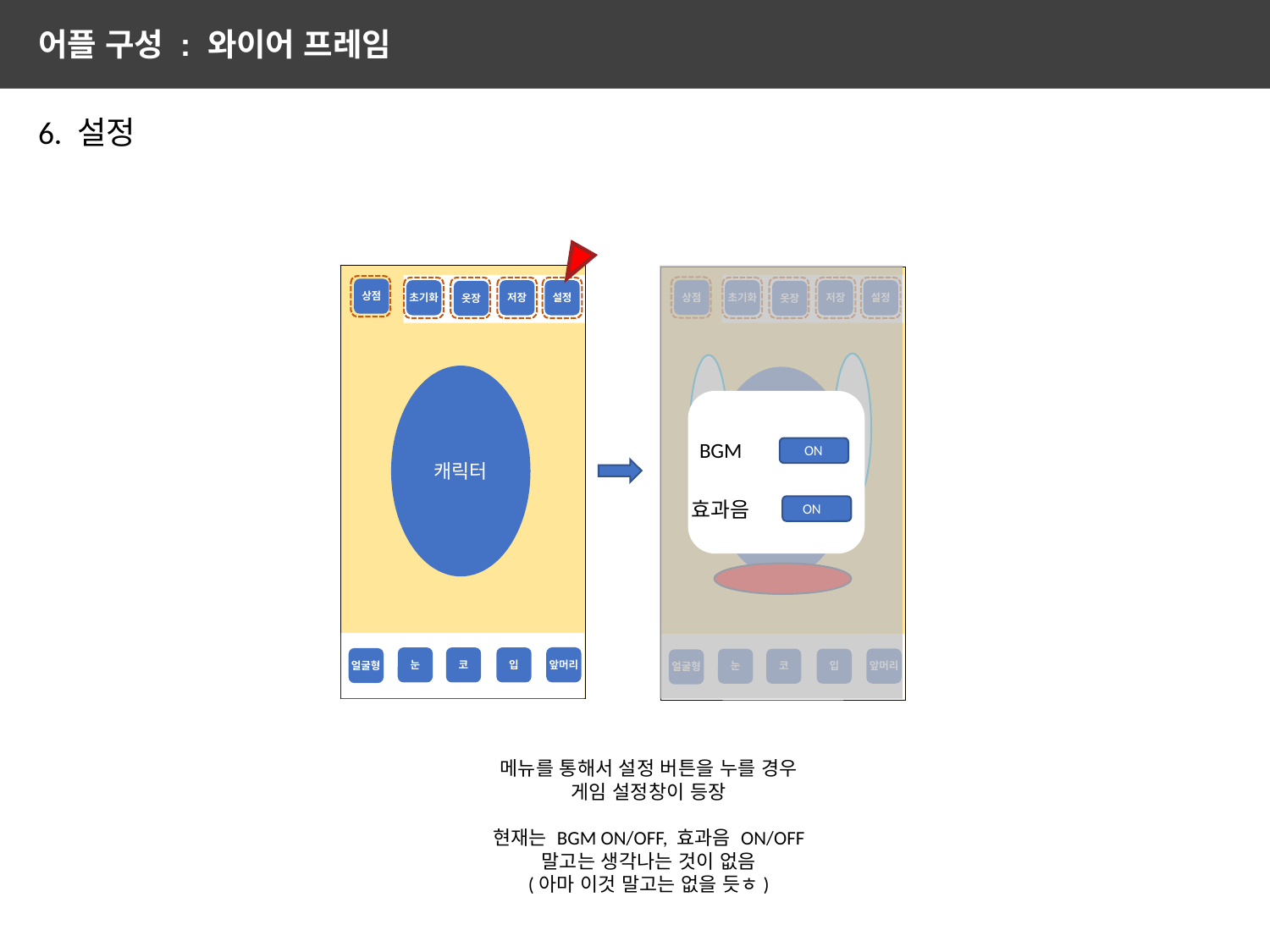

어플 구성 : 와이어 프레임
6. 설정

상점

상점

초기화

저장

설정

초기화

저장

설정

옷장

옷장

캐릭터

캐릭터
캐릭터

BGM
ON

효과음
ON

0
0

앞머리

눈

코

입

얼굴형

앞머리

눈

코

입

얼굴형
메뉴를 통해서 설정 버튼을 누를 경우
게임 설정창이 등장

현재는 BGM ON/OFF, 효과음 ON/OFF
말고는 생각나는 것이 없음
(아마 이것 말고는 없을 듯ㅎ)